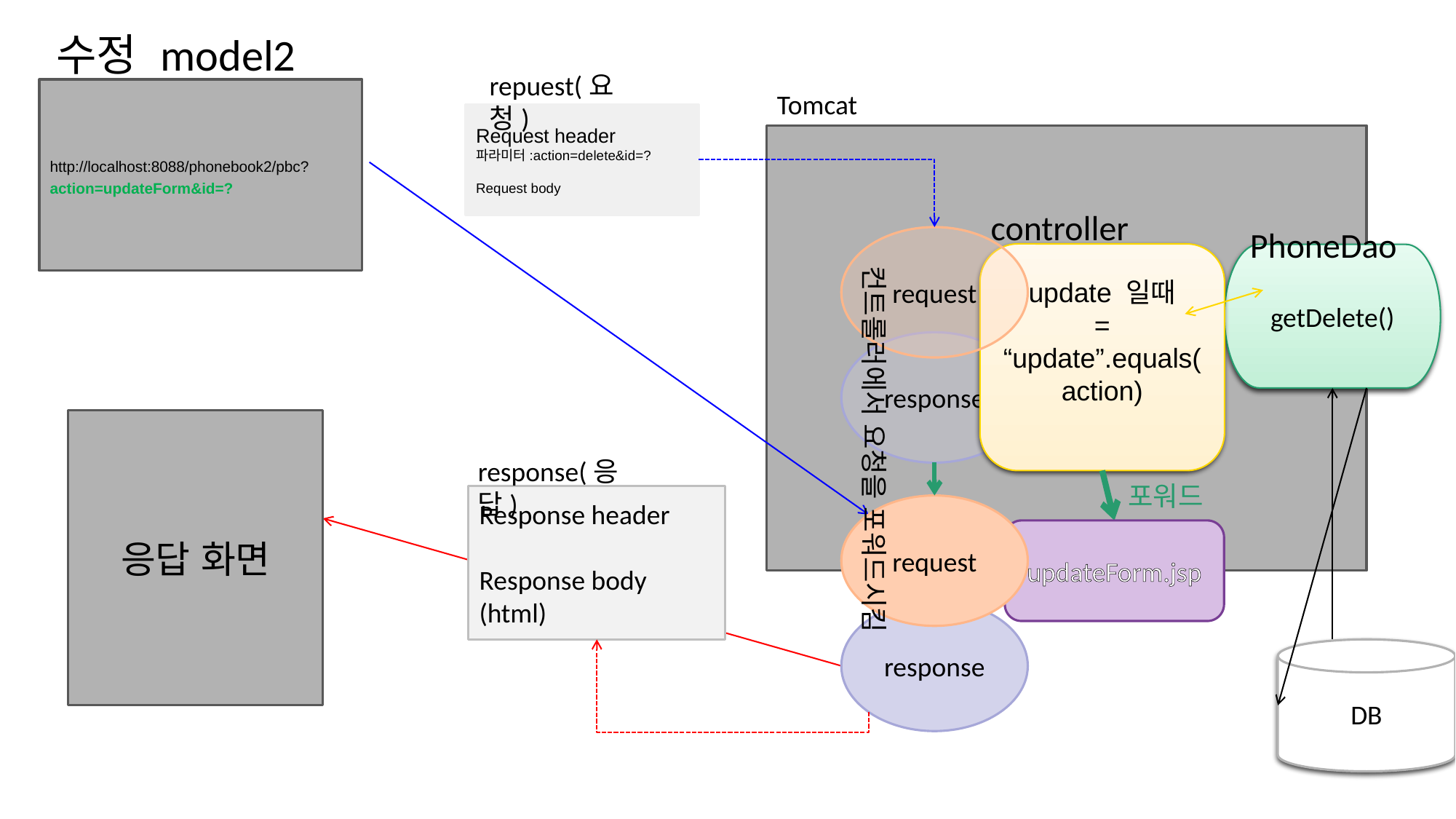

수정 model2
repuest(요청)
http://localhost:8088/phonebook2/pbc?action=updateForm&id=?
Tomcat
Request header
파라미터:action=delete&id=?

Request body

controller
PhoneDao
request
update 일때
=
“update”.equals(action)

getDelete()
컨트롤러에서 요청을 포워드시킴
response
응답 화면
response(응답)
포워드
Response header

Response body
(html)
request
updateForm.jsp
response
DB